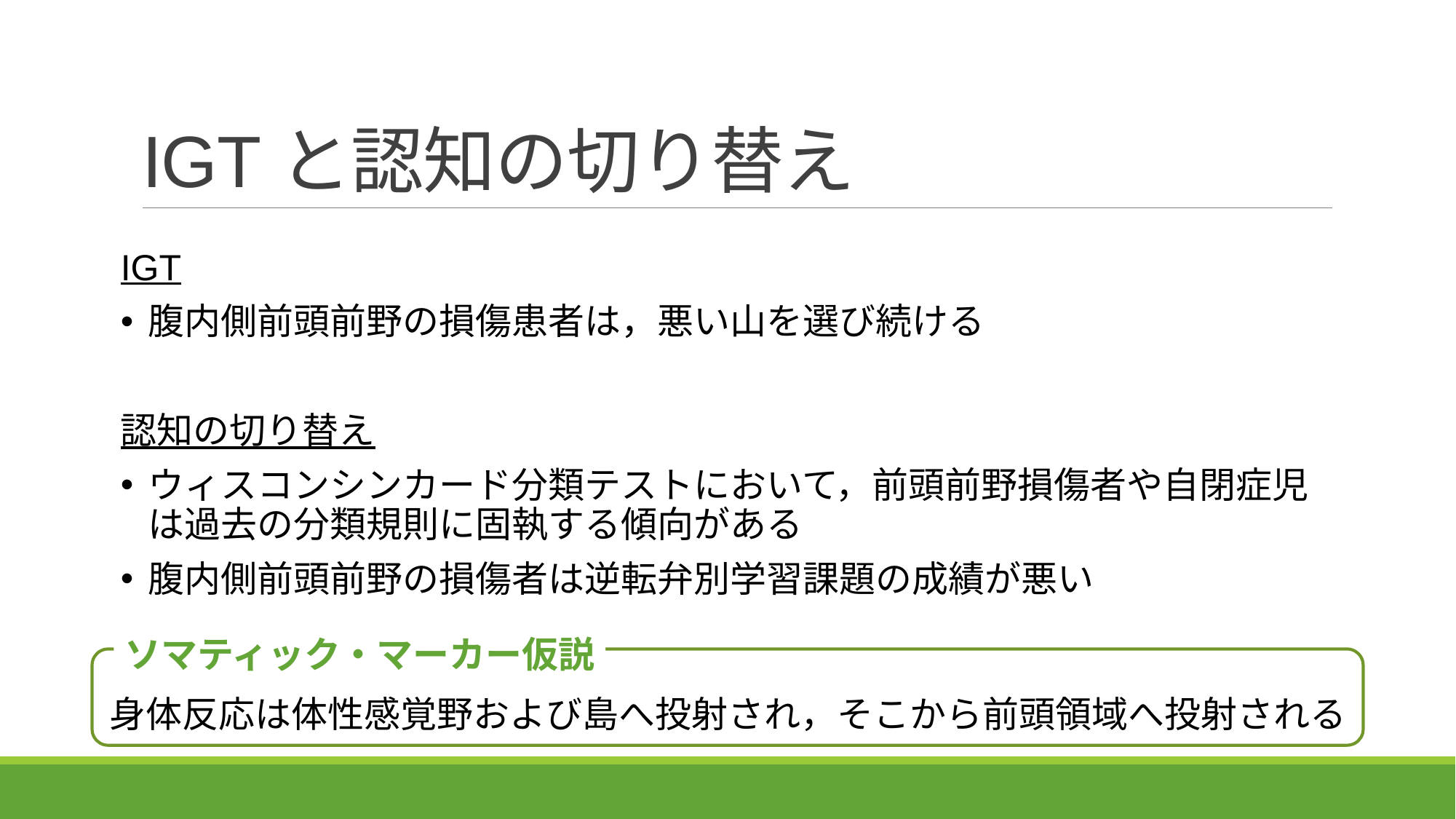

# IGTと認知の切り替え
IGT
腹内側前頭前野の損傷患者は，悪い山を選び続ける

認知の切り替え
ウィスコンシンカード分類テストにおいて，前頭前野損傷者や自閉症児は過去の分類規則に固執する傾向がある
腹内側前頭前野の損傷者は逆転弁別学習課題の成績が悪い

ソマティック・マーカー仮説

身体反応は体性感覚野および島へ投射され，そこから前頭領域へ投射される